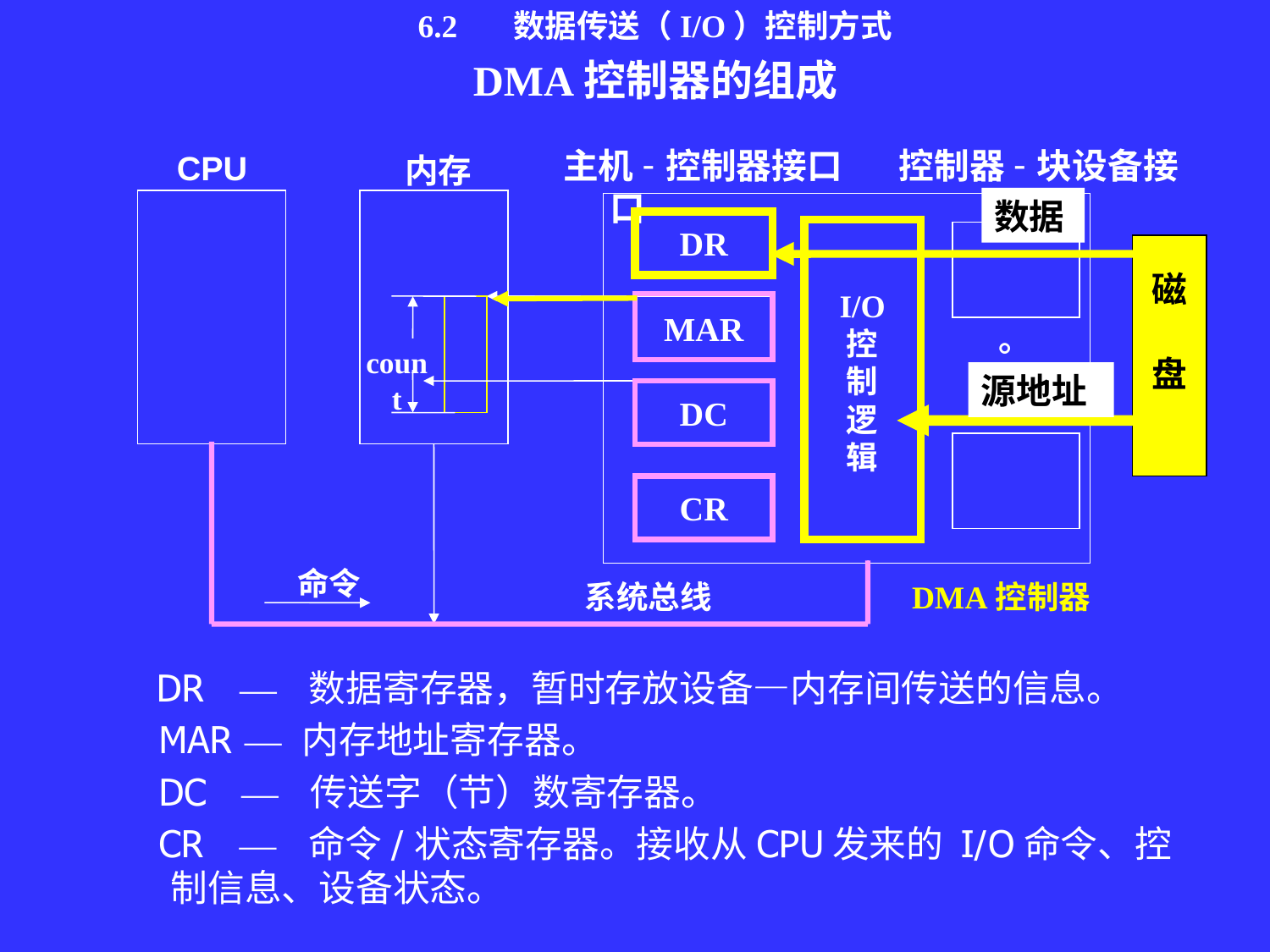

6.2      数据传送（I/O）控制方式
DMA控制器的组成
主机-控制器接口       控制器-块设备接口
CPU
内存

count

数据

DR

I/O
控
制
逻
辑

磁

盘

MAR

。
。
。
源地址

DC

CR

命令

系统总线
DMA控制器

   DR   —  数据寄存器，暂时存放设备—内存间传送的信息。
   MAR — 内存地址寄存器。
   DC   —  传送字（节）数寄存器。
   CR   —  命令/状态寄存器。接收从CPU发来的 I/O命令、控制信息、设备状态。